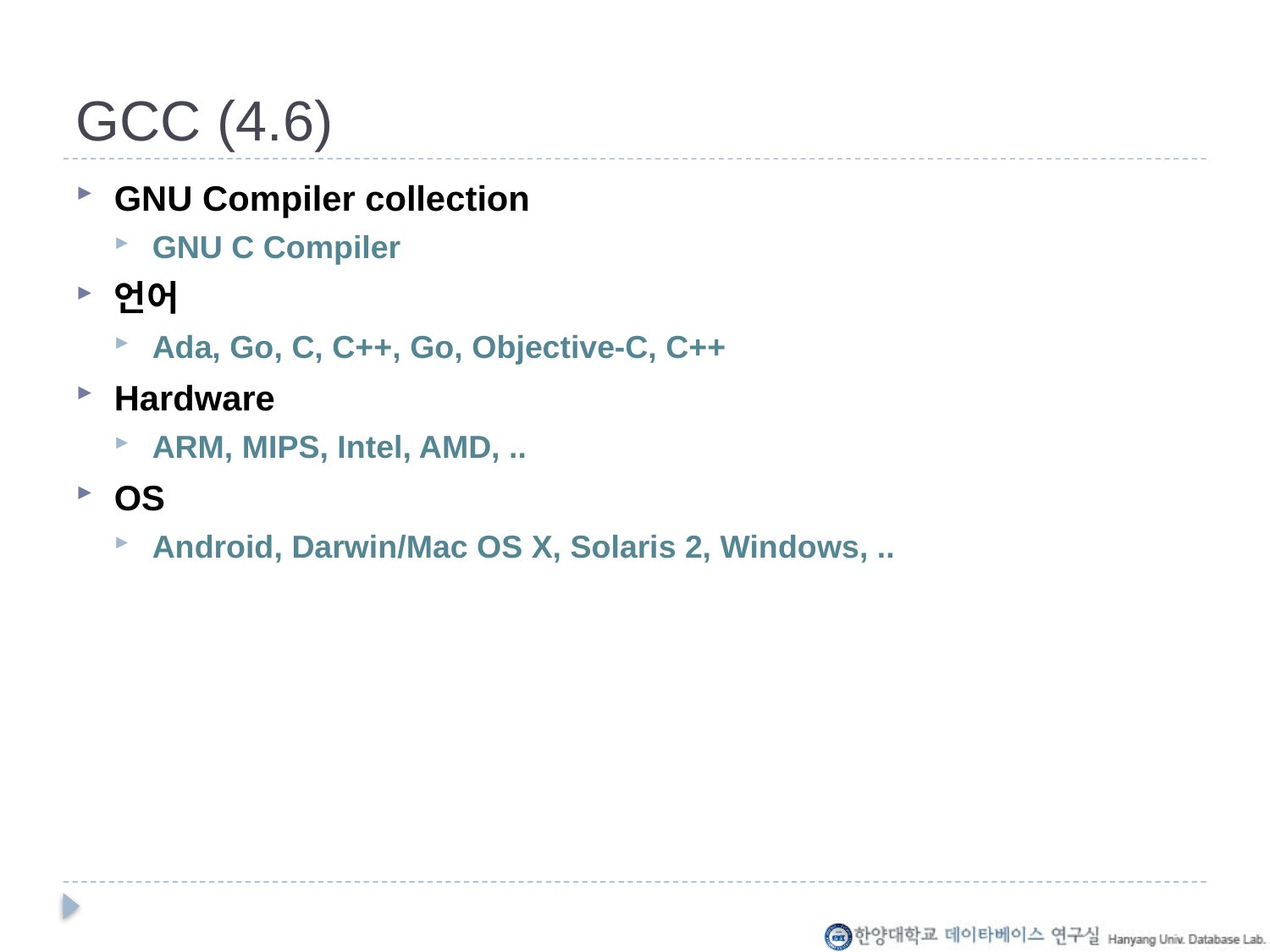

# GCC (4.6)
GNU Compiler collection
GNU C Compiler
언어
Ada, Go, C, C++, Go, Objective-C, C++
Hardware
ARM, MIPS, Intel, AMD, ..
OS
Android, Darwin/Mac OS X, Solaris 2, Windows, ..